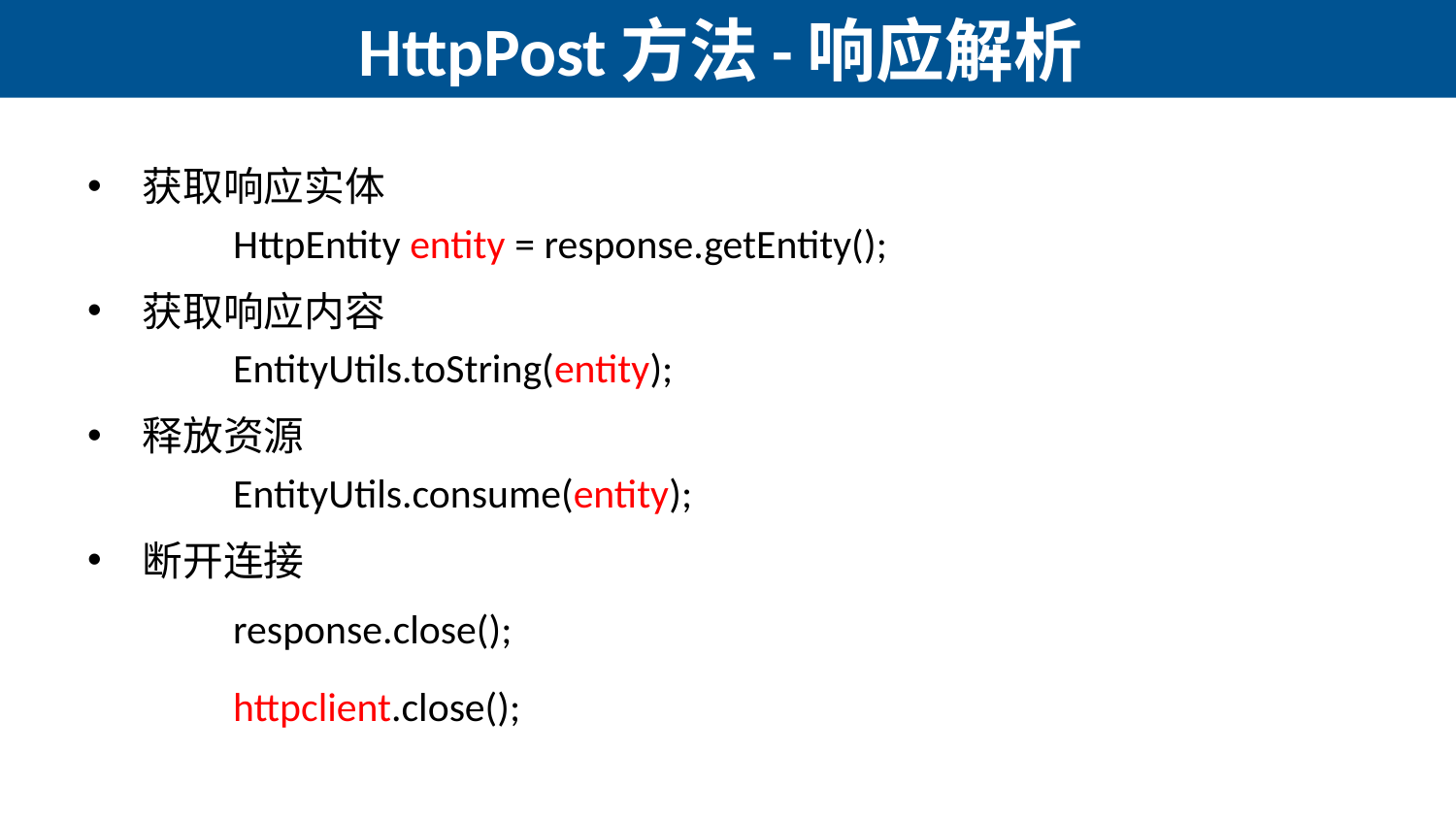

# HttpPost方法-响应解析
获取响应实体
	HttpEntity entity = response.getEntity();
获取响应内容
	EntityUtils.toString(entity);
释放资源
	EntityUtils.consume(entity);
断开连接
	response.close();
	httpclient.close();